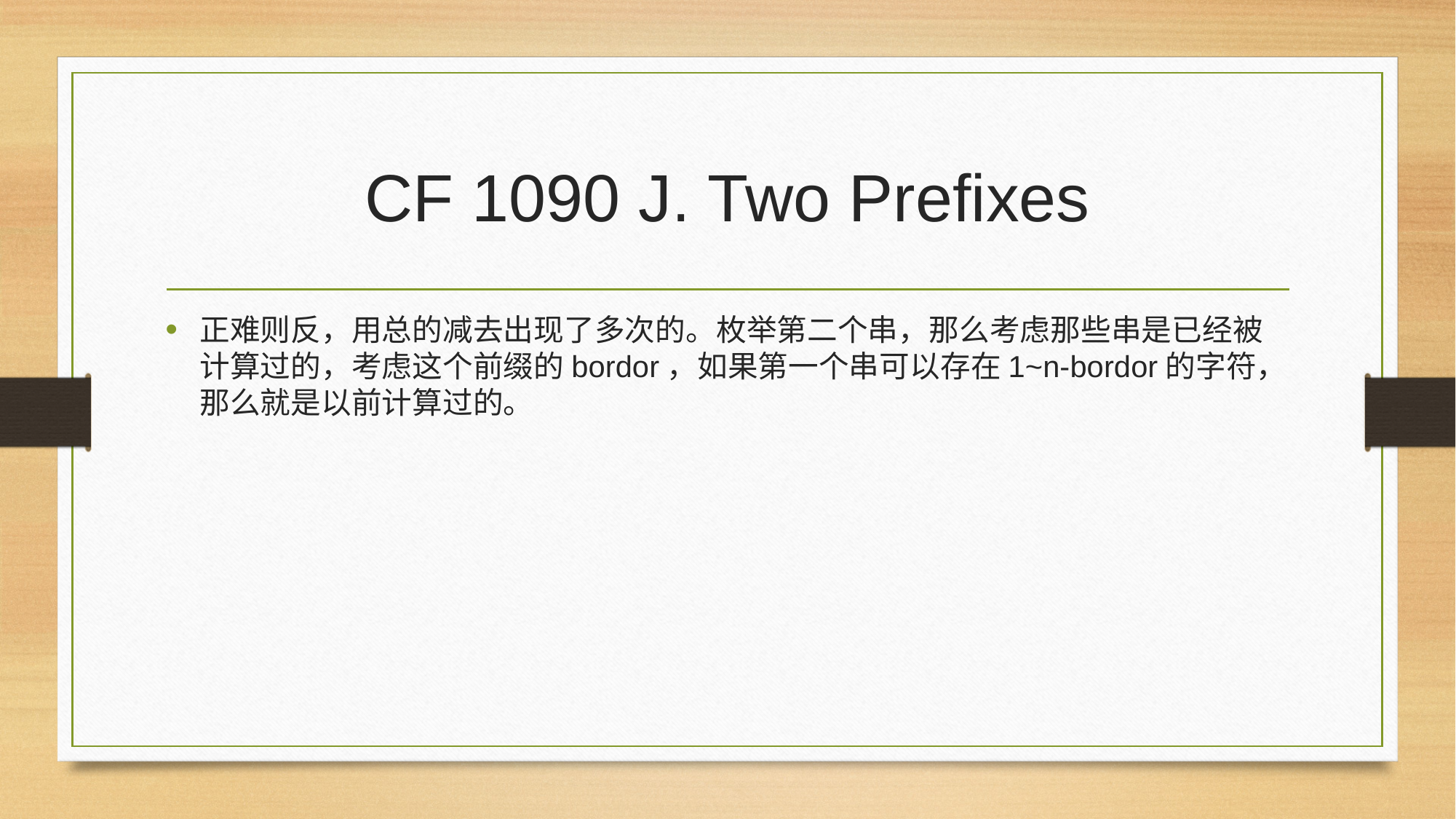

# CF 1090 J. Two Prefixes
正难则反，用总的减去出现了多次的。枚举第二个串，那么考虑那些串是已经被计算过的，考虑这个前缀的bordor，如果第一个串可以存在1~n-bordor的字符，那么就是以前计算过的。